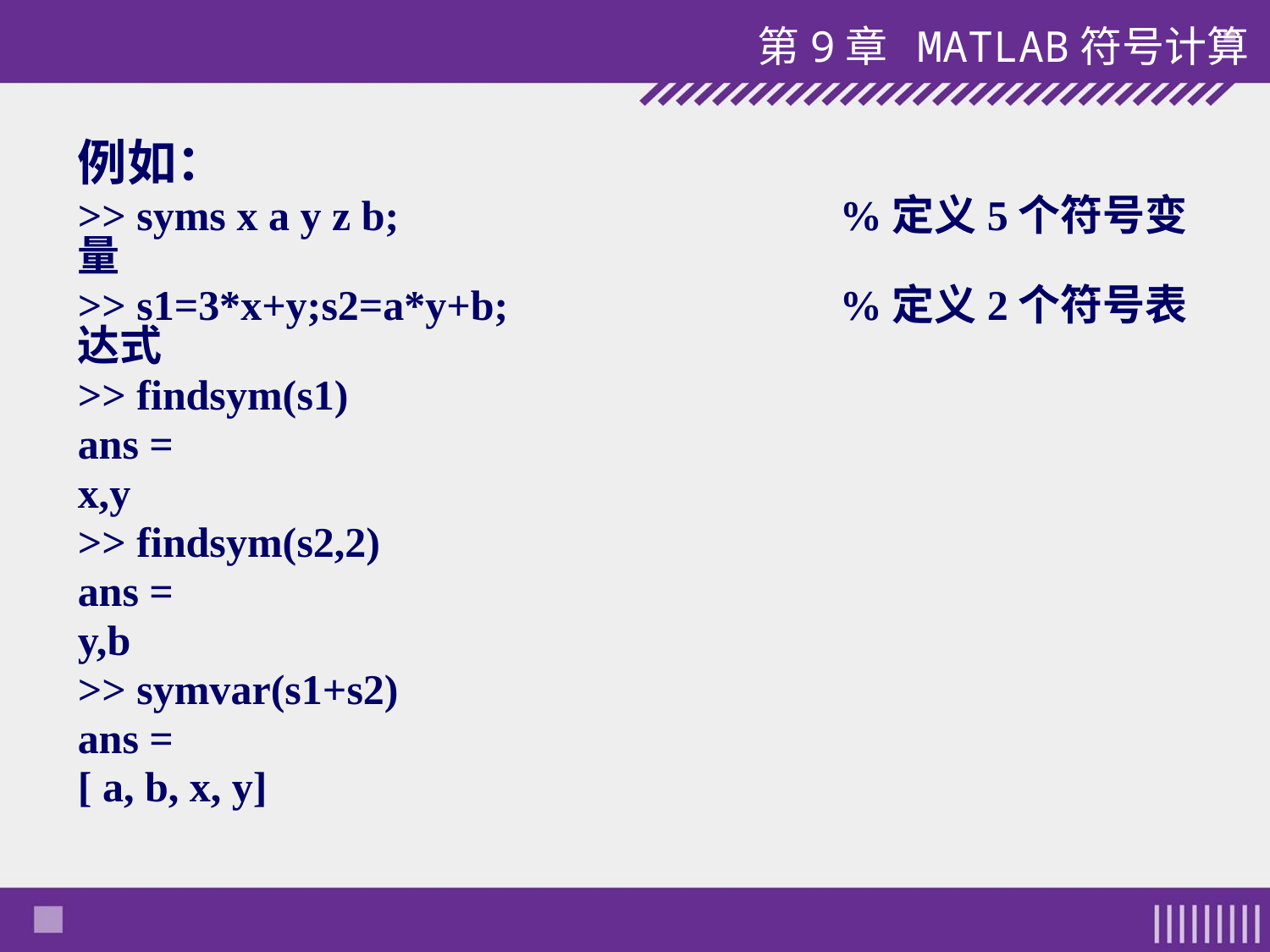

第9章  MATLAB符号计算
例如：
>> syms x a y z b;                   		%定义5个符号变量
>> s1=3*x+y;s2=a*y+b;            		%定义2个符号表达式
>> findsym(s1)
ans =
x,y
>> findsym(s2,2)
ans =
y,b
>> symvar(s1+s2)
ans =
[ a, b, x, y]